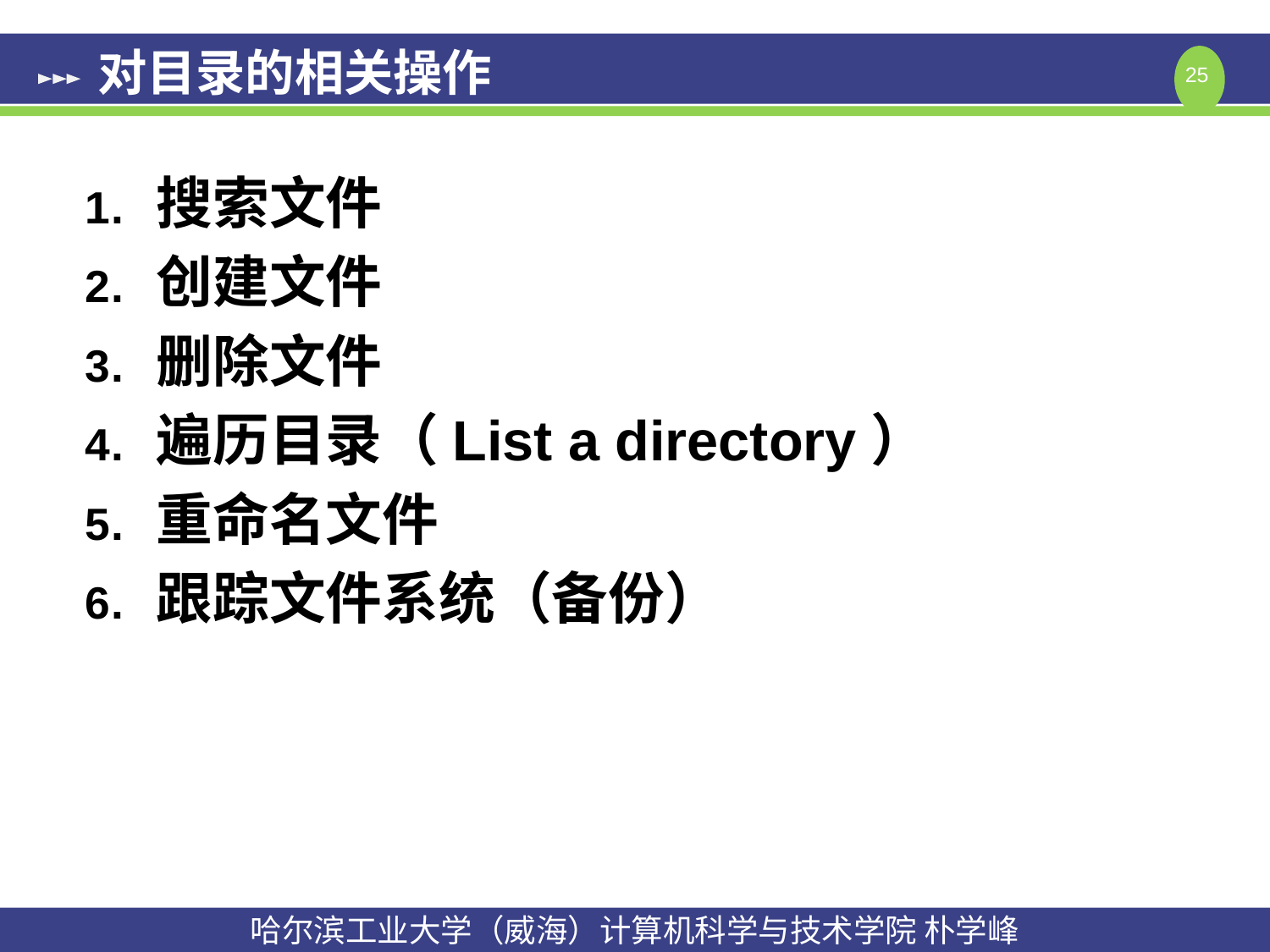

# 对目录的相关操作
搜索文件
创建文件
删除文件
遍历目录（List a directory）
重命名文件
跟踪文件系统（备份）